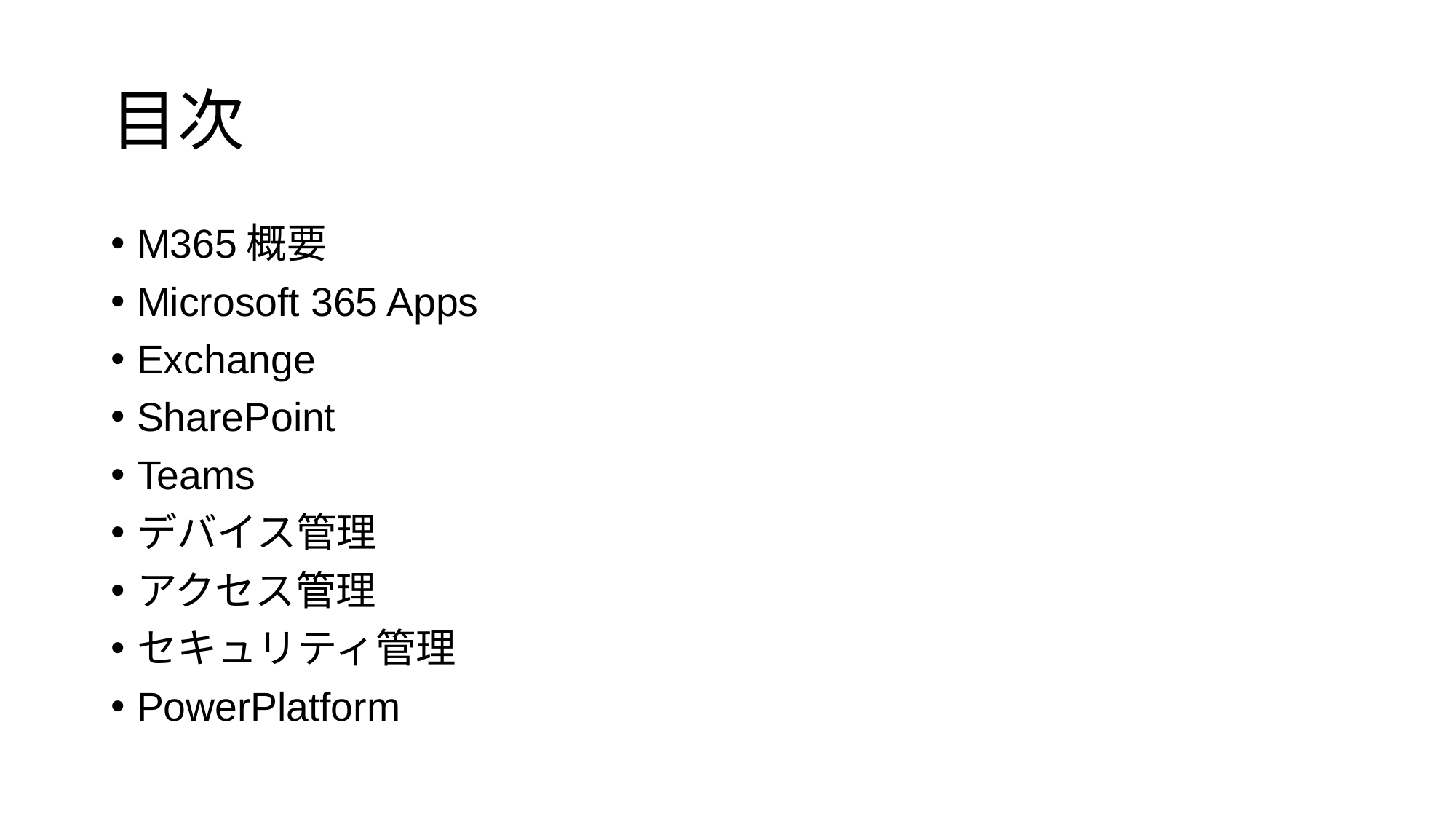

# 目次
M365概要
Microsoft 365 Apps
Exchange
SharePoint
Teams
デバイス管理
アクセス管理
セキュリティ管理
PowerPlatform